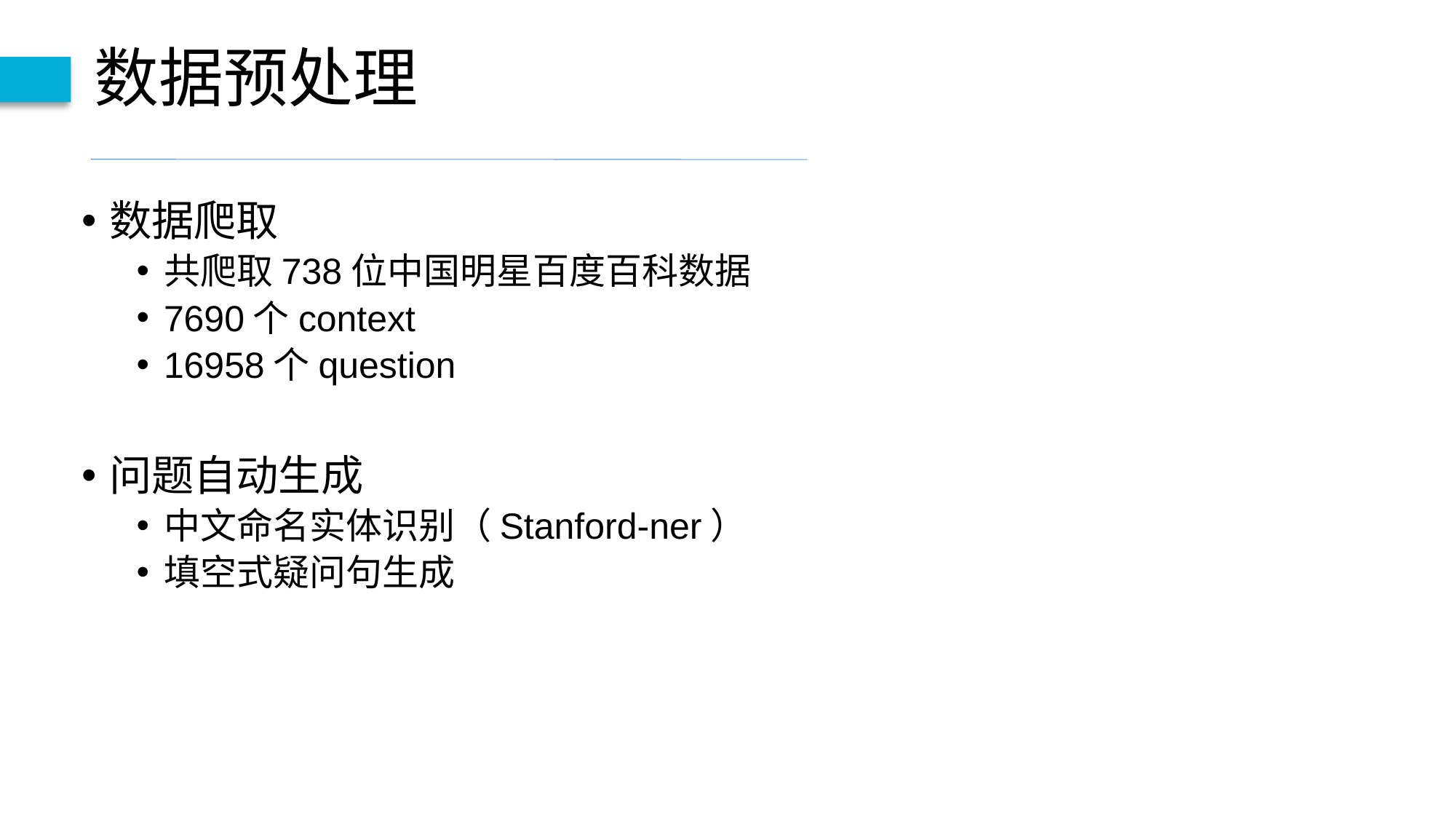

数据预处理

数据爬取
共爬取738位中国明星百度百科数据
7690个context
16958个question

问题自动生成
中文命名实体识别（Stanford-ner）
填空式疑问句生成